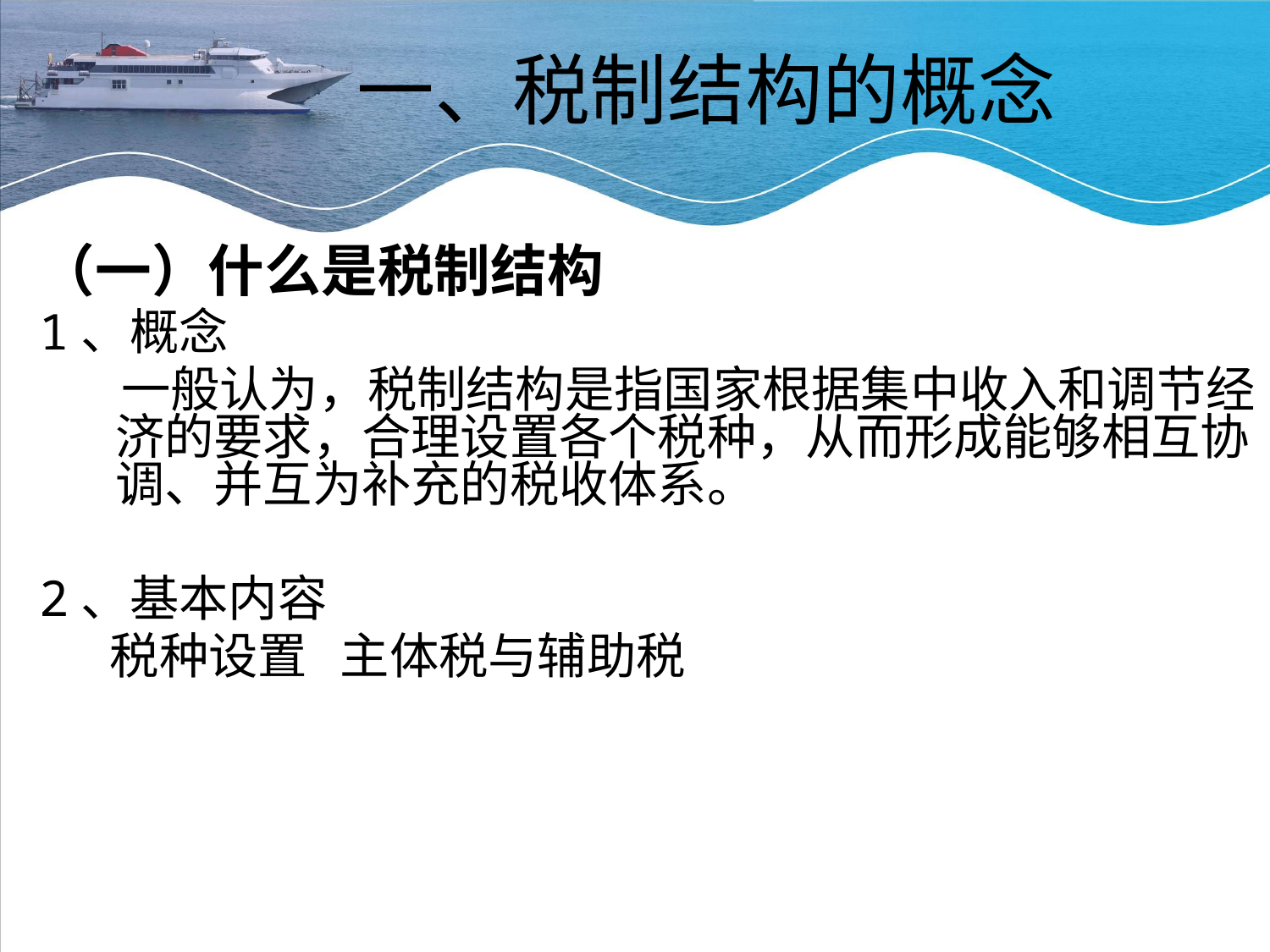

一、税制结构的概念
（一）什么是税制结构
1、概念
   一般认为，税制结构是指国家根据集中收入和调节经济的要求，合理设置各个税种，从而形成能够相互协调、并互为补充的税收体系。

2、基本内容
  税种设置   主体税与辅助税